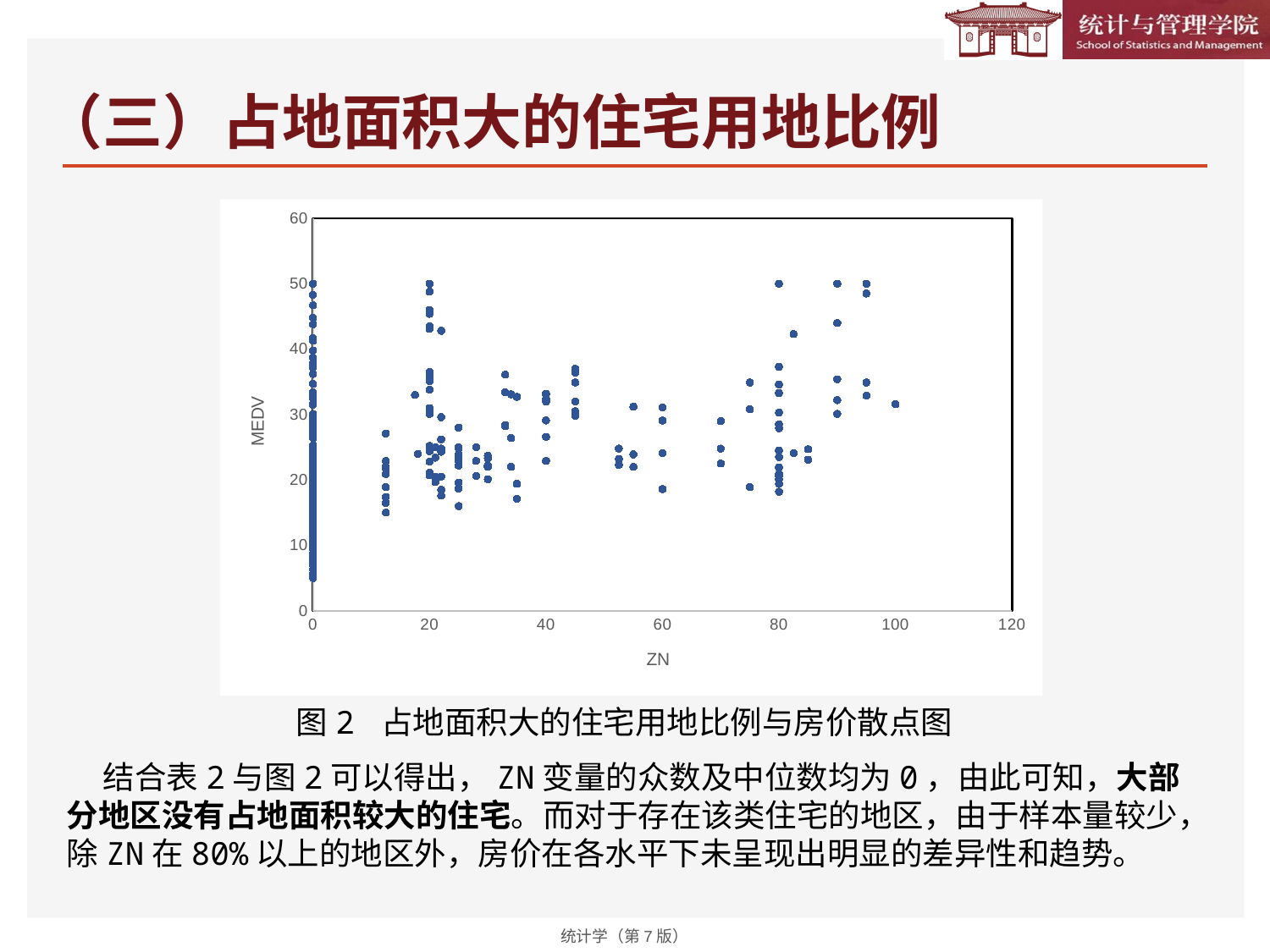

# （三）占地面积大的住宅用地比例

### Chart

| Category | MEDV |
|---|---|
图2 占地面积大的住宅用地比例与房价散点图
    结合表2与图2可以得出，ZN变量的众数及中位数均为0，由此可知，大部分地区没有占地面积较大的住宅。而对于存在该类住宅的地区，由于样本量较少，除ZN在80%以上的地区外，房价在各水平下未呈现出明显的差异性和趋势。
统计学（第7版）